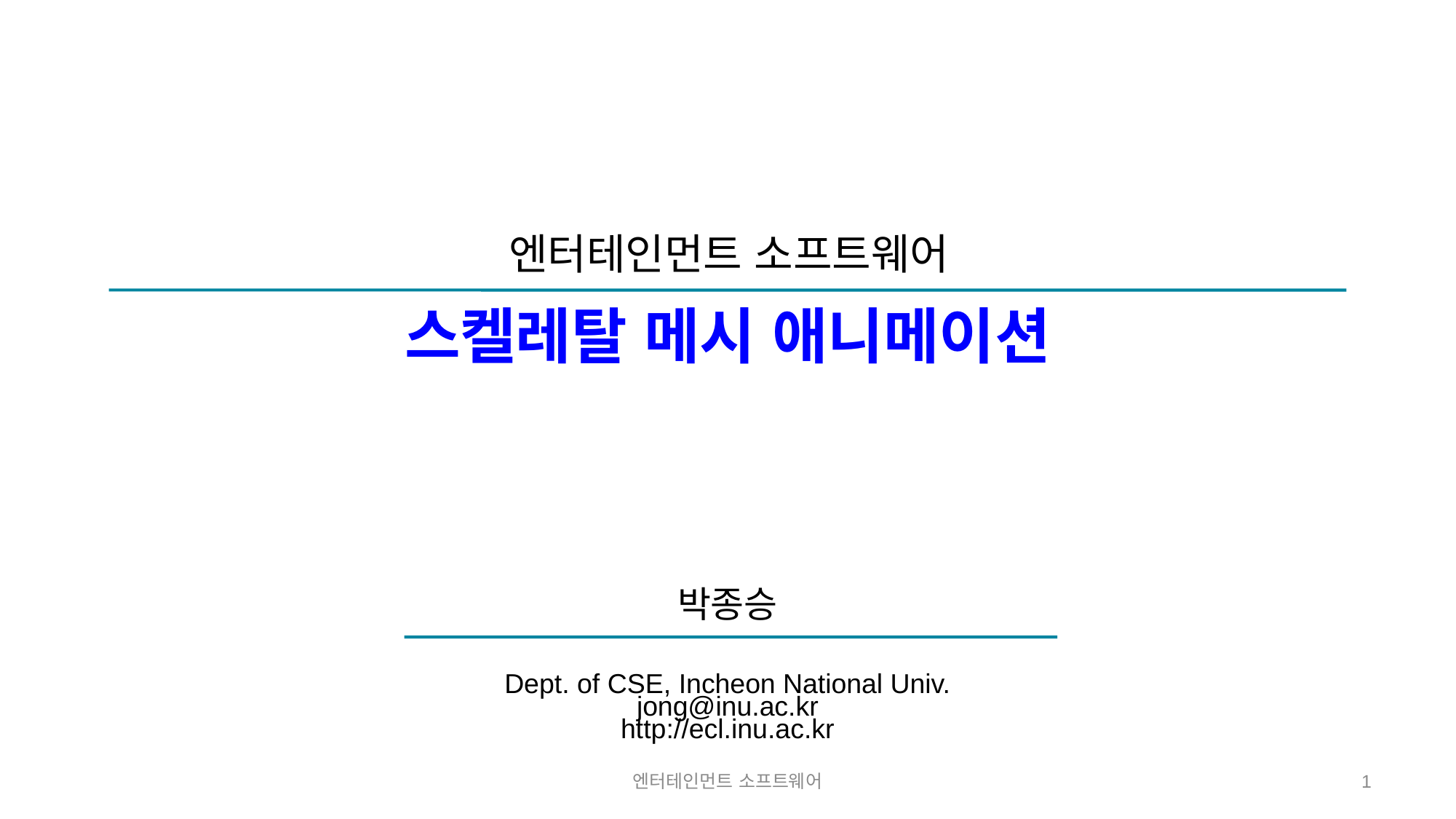

# 스켈레탈 메시 애니메이션

엔터테인먼트 소프트웨어
1